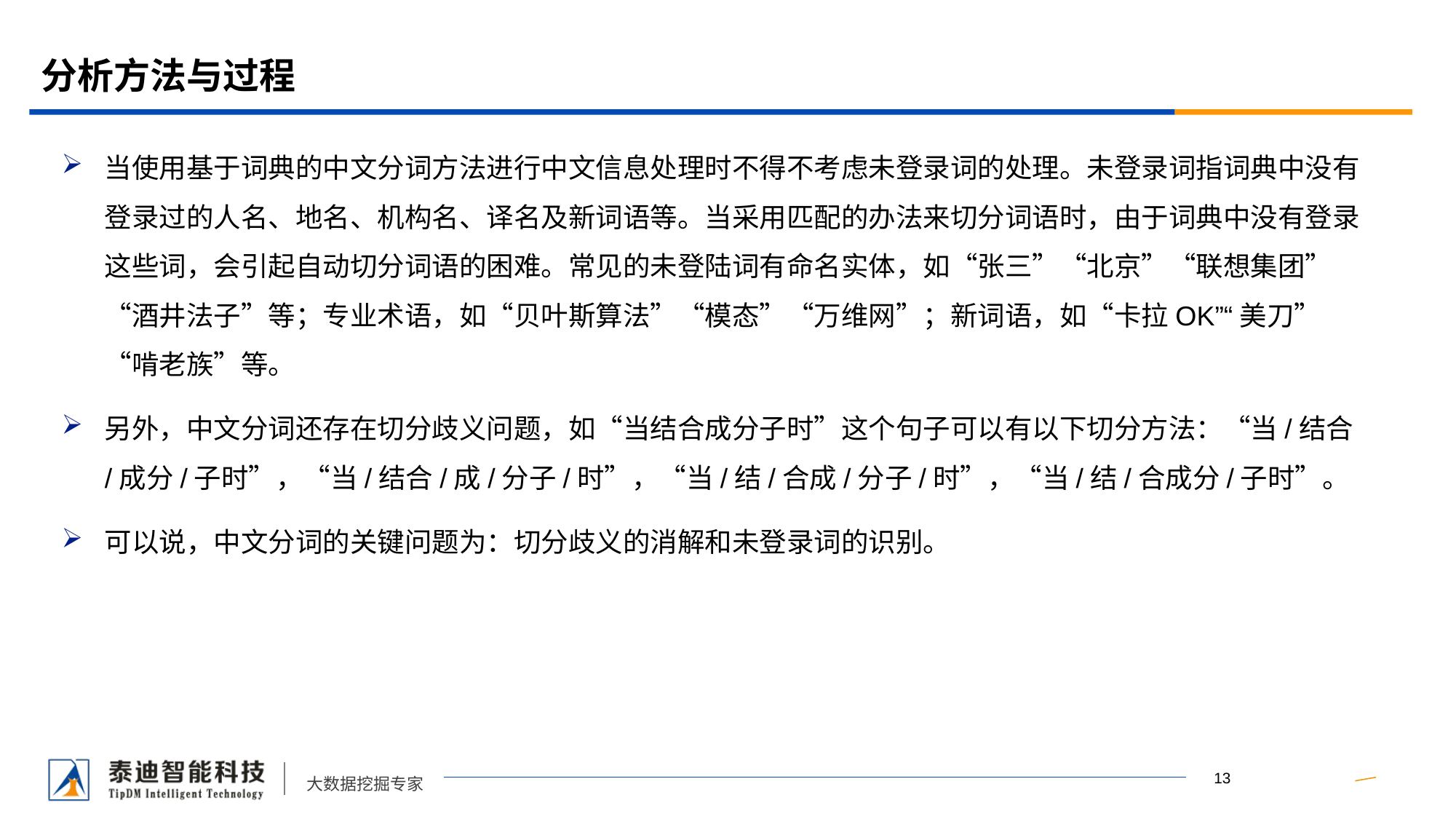

# 分析方法与过程
当使用基于词典的中文分词方法进行中文信息处理时不得不考虑未登录词的处理。未登录词指词典中没有登录过的人名、地名、机构名、译名及新词语等。当采用匹配的办法来切分词语时，由于词典中没有登录这些词，会引起自动切分词语的困难。常见的未登陆词有命名实体，如“张三”“北京”“联想集团”“酒井法子”等；专业术语，如“贝叶斯算法”“模态”“万维网”；新词语，如“卡拉OK”“美刀”“啃老族”等。
另外，中文分词还存在切分歧义问题，如“当结合成分子时”这个句子可以有以下切分方法：“当/结合/成分/子时”，“当/结合/成/分子/时”，“当/结/合成/分子/时”，“当/结/合成分/子时”。
可以说，中文分词的关键问题为：切分歧义的消解和未登录词的识别。